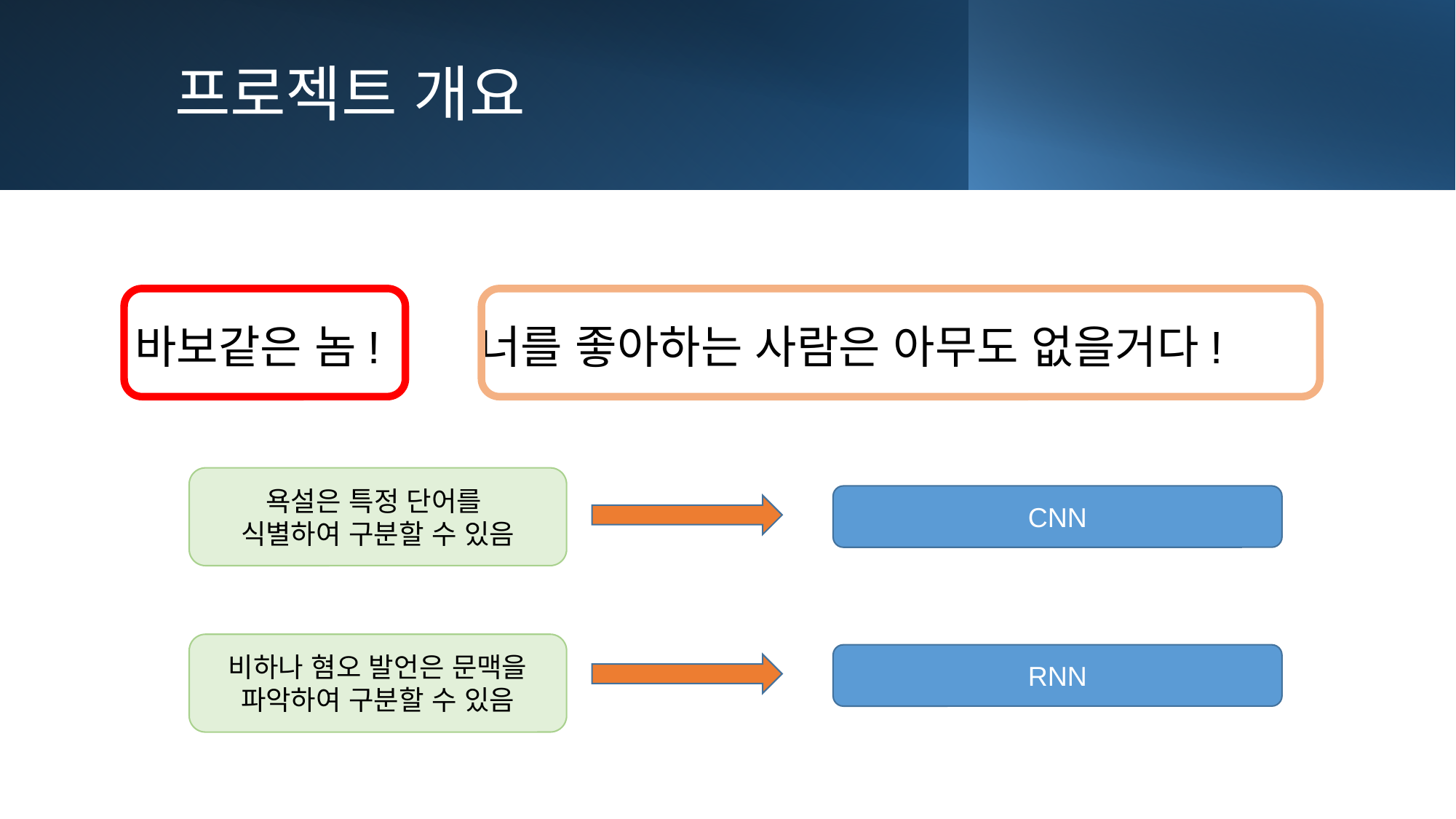

# 프로젝트 개요

바보같은 놈!       너를 좋아하는 사람은 아무도 없을거다!

욕설은 특정 단어를
식별하여 구분할 수 있음
CNN

비하나 혐오 발언은 문맥을 파악하여 구분할 수 있음
RNN